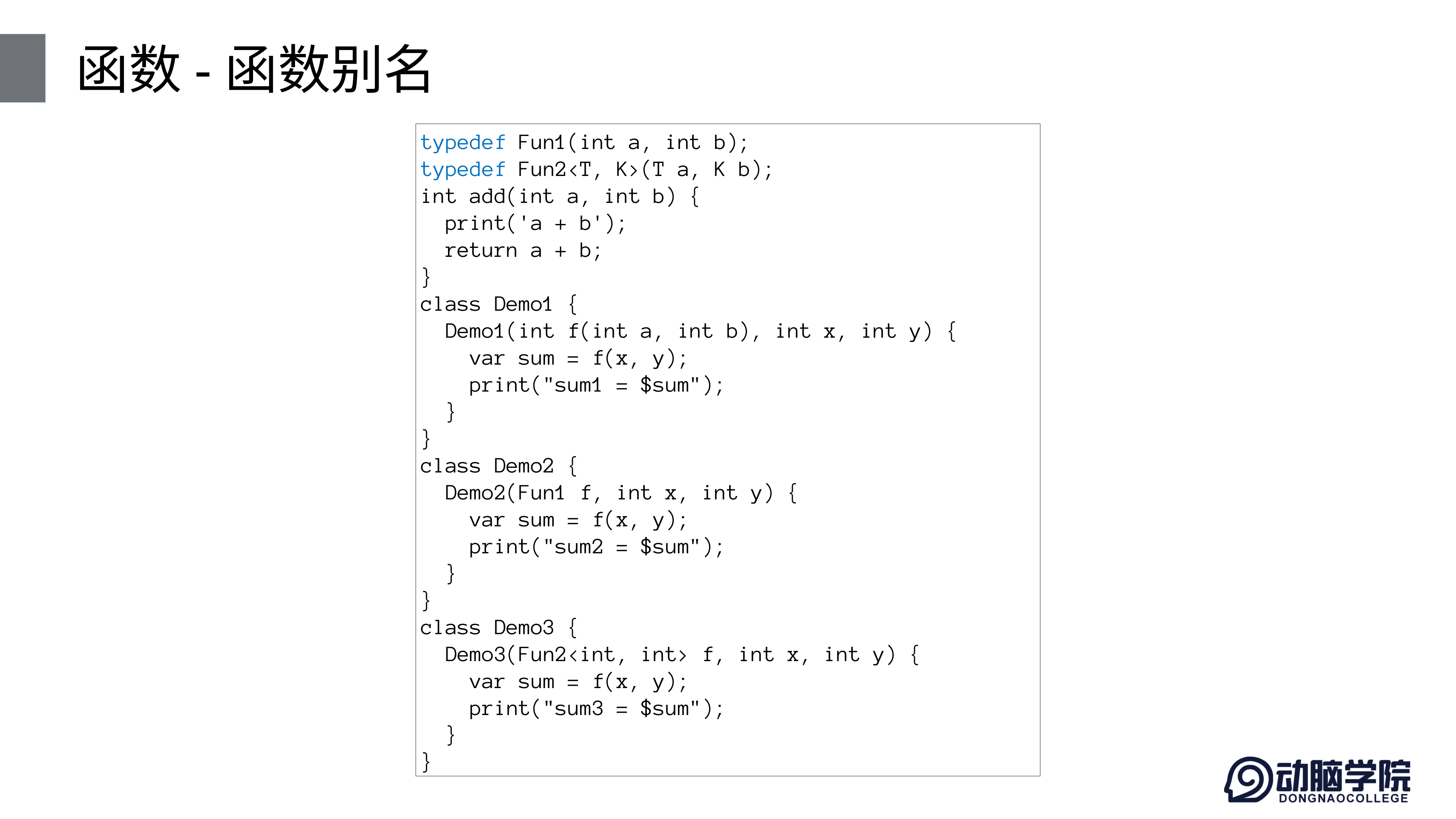

# 函数-函数别名
typedef Fun1(int a, int b);
typedef Fun2<T, K>(T a, K b);
int add(int a, int b) {
  print('a + b');
  return a + b;
}
class Demo1 {
  Demo1(int f(int a, int b), int x, int y) {
    var sum = f(x, y);
    print("sum1 = $sum");
  }
}
class Demo2 {
  Demo2(Fun1 f, int x, int y) {
    var sum = f(x, y);
    print("sum2 = $sum");
  }
}
class Demo3 {
  Demo3(Fun2<int, int> f, int x, int y) {
    var sum = f(x, y);
    print("sum3 = $sum");
  }
}